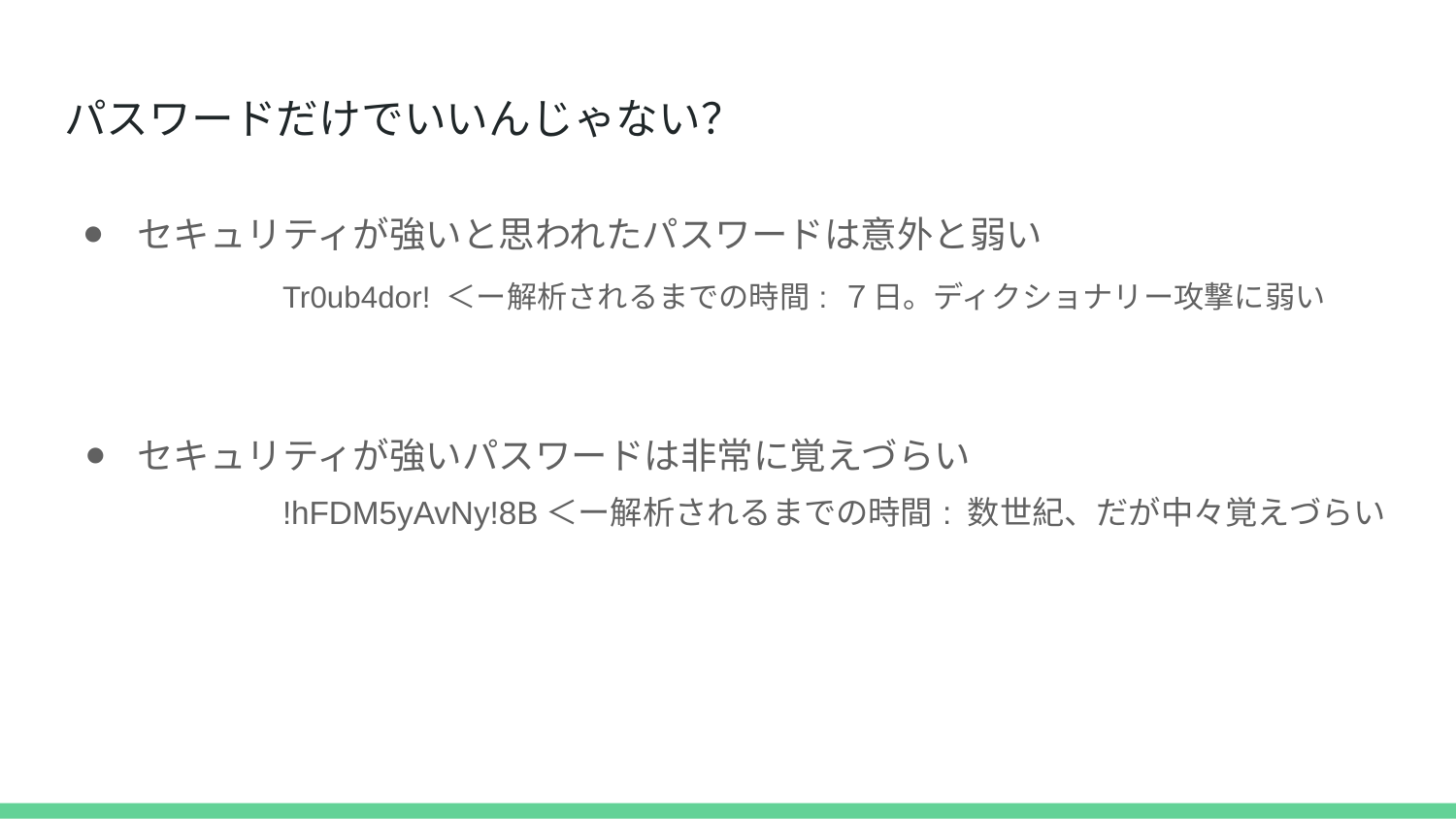

# パスワードだけでいいんじゃない？
セキュリティが強いと思われたパスワードは意外と弱い
	Tr0ub4dor! ＜ー解析されるまでの時間: ７日。ディクショナリー攻撃に弱い
セキュリティが強いパスワードは非常に覚えづらい
	!hFDM5yAvNy!8B＜ー解析されるまでの時間: 数世紀、だが中々覚えづらい